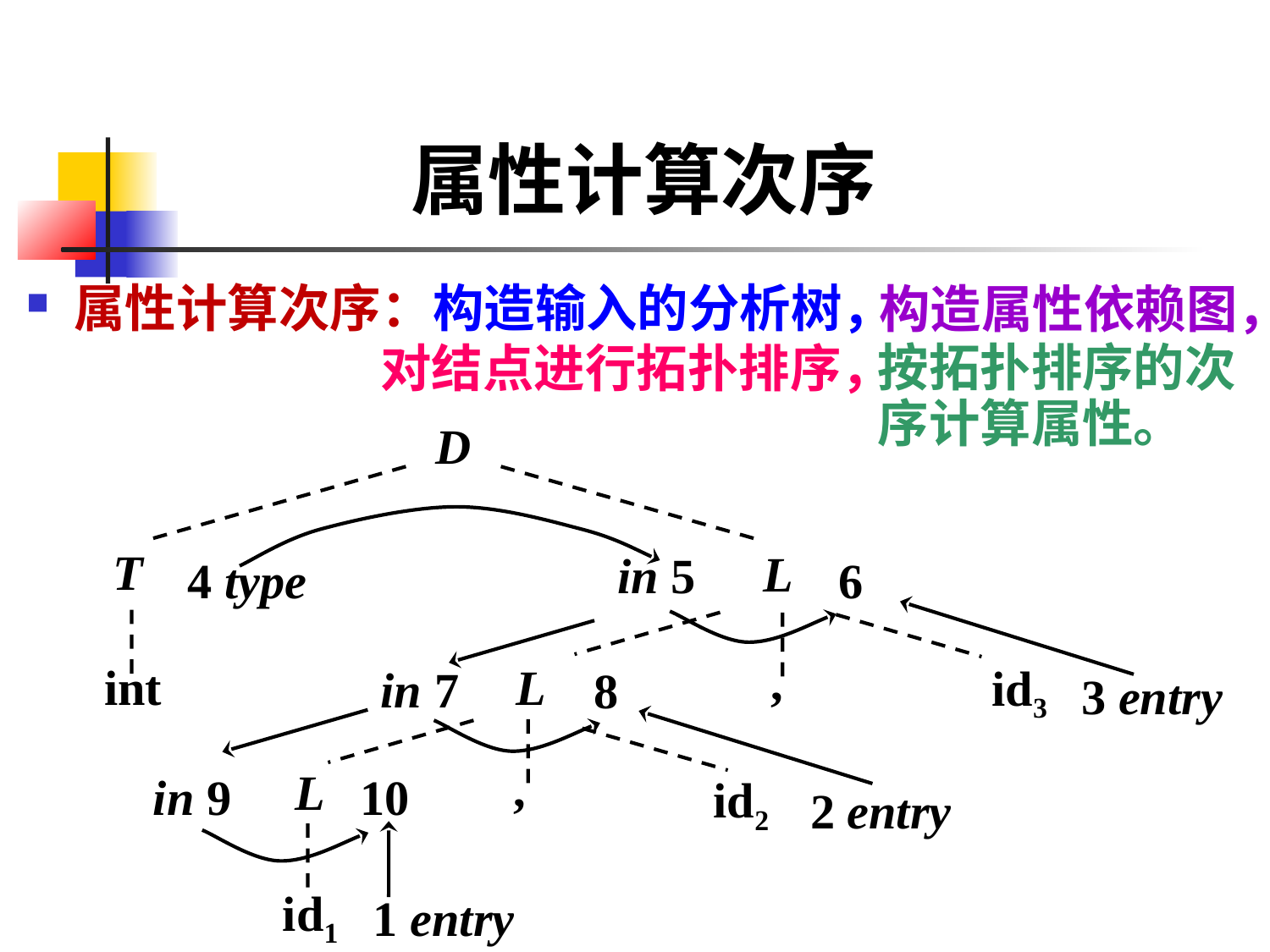

属性计算次序
属性计算次序：构造输入的分析树，
构造属性依赖图，
按拓扑排序的次序计算属性。
对结点进行拓扑排序，
D

T
L
in 5
4 type
6

,
    int
L
id3
in 7
8
3 entry

,
L
in 9
10
id2
2 entry

id1
1 entry